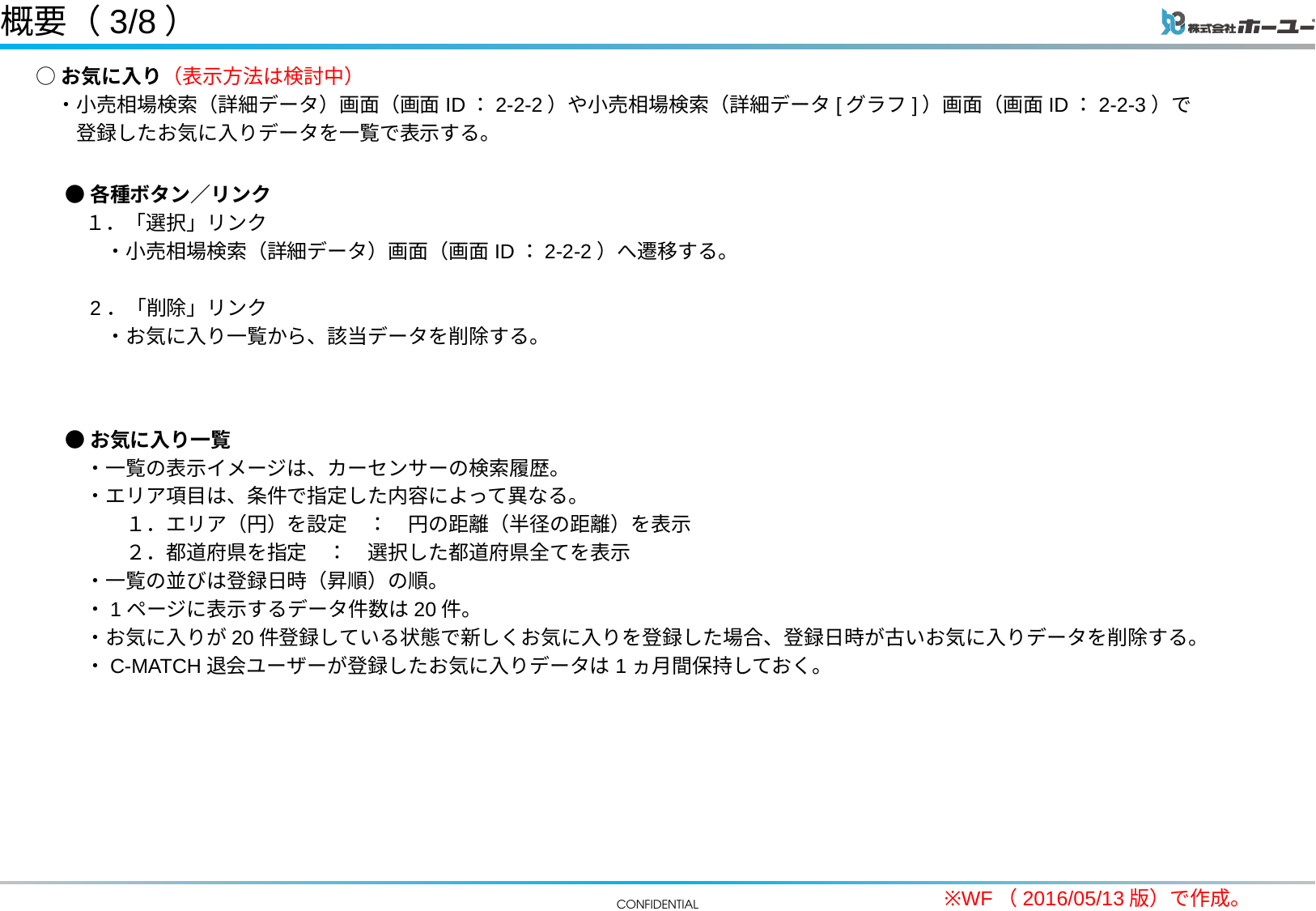

# 概要（3/8）
○お気に入り（表示方法は検討中）
　・小売相場検索（詳細データ）画面（画面ID：2-2-2）や小売相場検索（詳細データ[グラフ]）画面（画面ID：2-2-3）で
　　登録したお気に入りデータを一覧で表示する。
●各種ボタン／リンク
　１．「選択」リンク
　　・小売相場検索（詳細データ）画面（画面ID：2-2-2）へ遷移する。

　2．「削除」リンク
　　・お気に入り一覧から、該当データを削除する。
●お気に入り一覧
　・一覧の表示イメージは、カーセンサーの検索履歴。
　・エリア項目は、条件で指定した内容によって異なる。
　　　１．エリア（円）を設定　：　円の距離（半径の距離）を表示
　　　２．都道府県を指定　：　選択した都道府県全てを表示
　・一覧の並びは登録日時（昇順）の順。
　・1ページに表示するデータ件数は20件。
　・お気に入りが20件登録している状態で新しくお気に入りを登録した場合、登録日時が古いお気に入りデータを削除する。
　・C-MATCH退会ユーザーが登録したお気に入りデータは1ヵ月間保持しておく。

※WF（2016/05/13版）で作成。